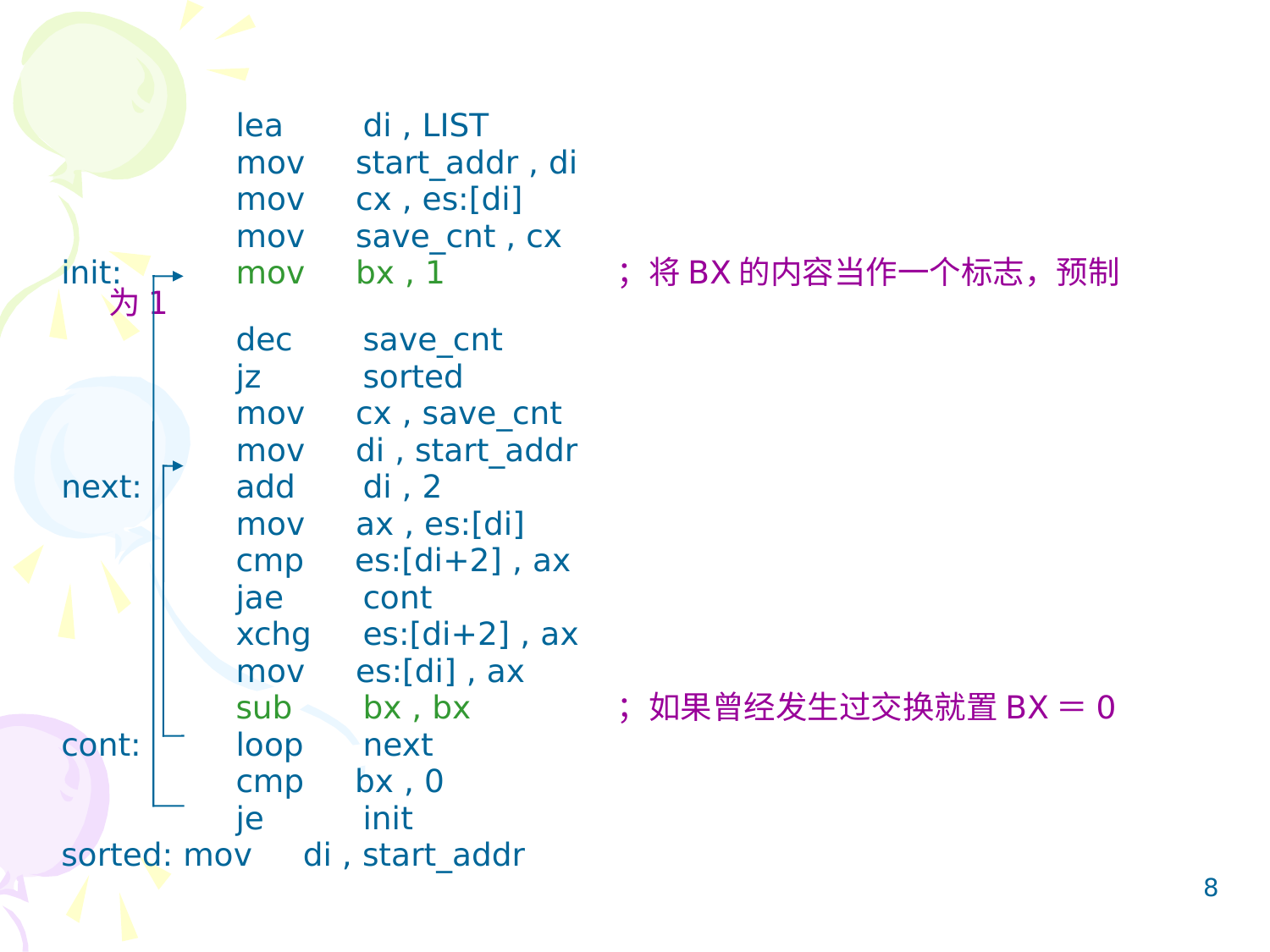

lea	di , LIST
        	mov     start_addr , di
        	mov     cx , es:[di]
        	mov     save_cnt , cx
init:   	mov     bx , 1		；将BX的内容当作一个标志，预制为1
        	dec     	save_cnt
        	jz      	sorted
        	mov     cx , save_cnt
        	mov     di , start_addr
next:   	add     	di , 2
        	mov     ax , es:[di]
        	cmp     es:[di+2] , ax
        	jae     	cont
        	xchg    	es:[di+2] , ax
        	mov     es:[di] , ax
        	sub     	bx , bx		；如果曾经发生过交换就置BX＝0
cont:   	loop    	next
        	cmp     bx , 0
        	je      	init
sorted: mov     di , start_addr

8